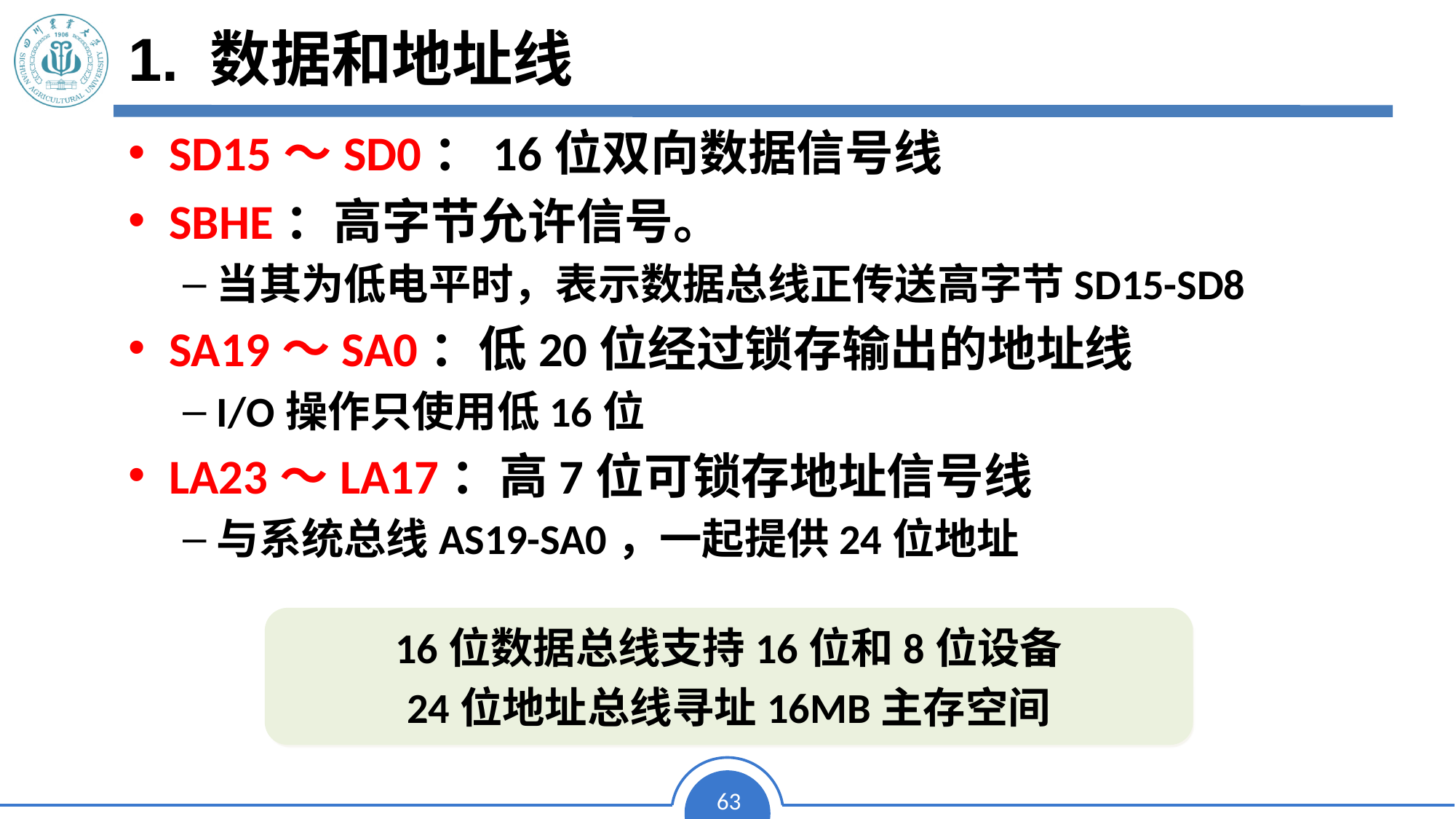

# 1. 数据和地址线
1. 数据和地址线
SD15～SD0：16位双向数据信号线
SBHE：高字节允许信号。
当其为低电平时，表示数据总线正传送高字节SD15-SD8
SA19～SA0：低20位经过锁存输出的地址线
I/O操作只使用低16位
LA23～LA17：高7位可锁存地址信号线
与系统总线AS19-SA0，一起提供24位地址
16位数据总线支持16位和8位设备
24位地址总线寻址16MB主存空间